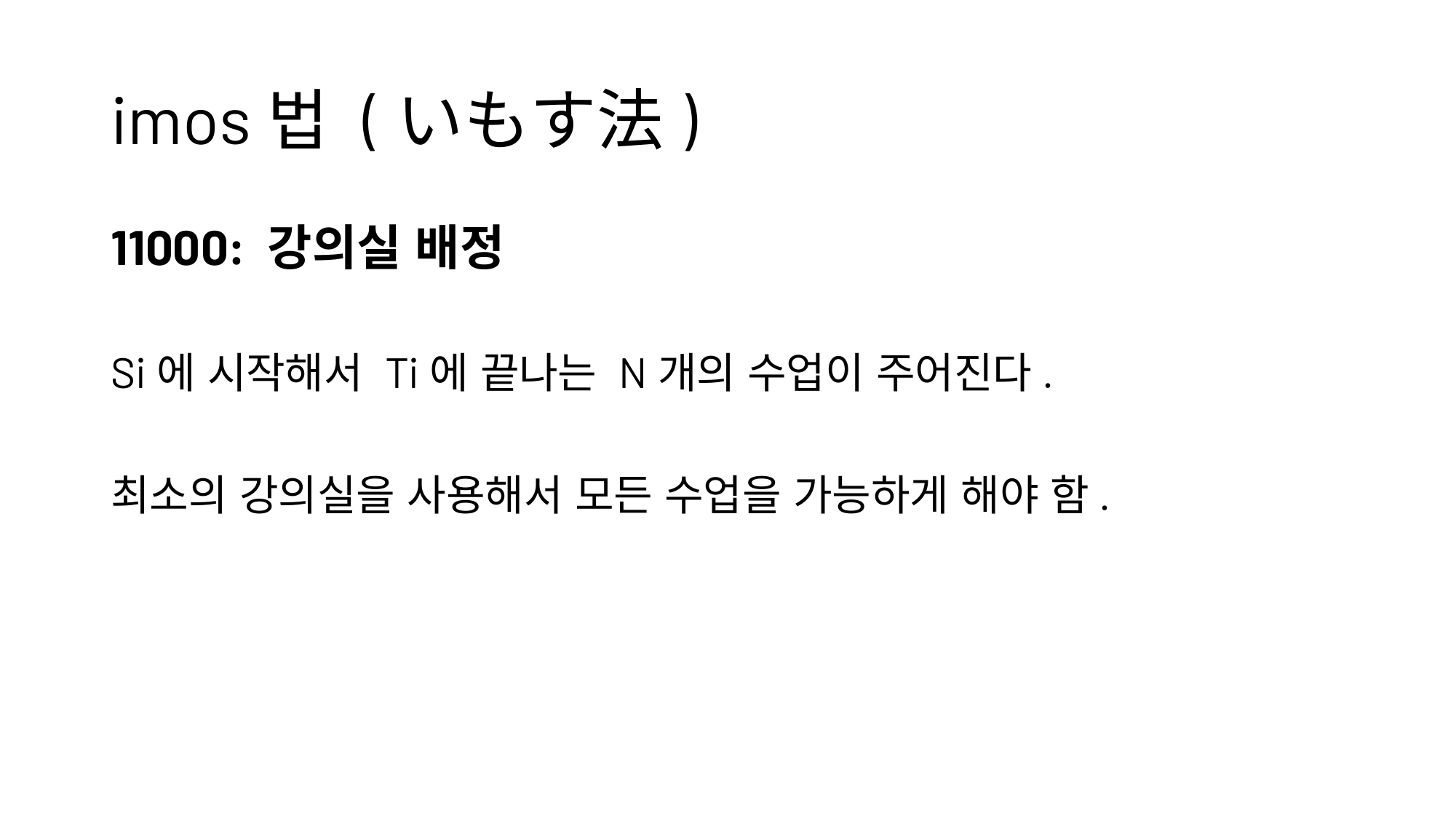

# imos법 (いもす法)
11000: 강의실 배정

Si에 시작해서 Ti에 끝나는 N개의 수업이 주어진다.

최소의 강의실을 사용해서 모든 수업을 가능하게 해야 함.